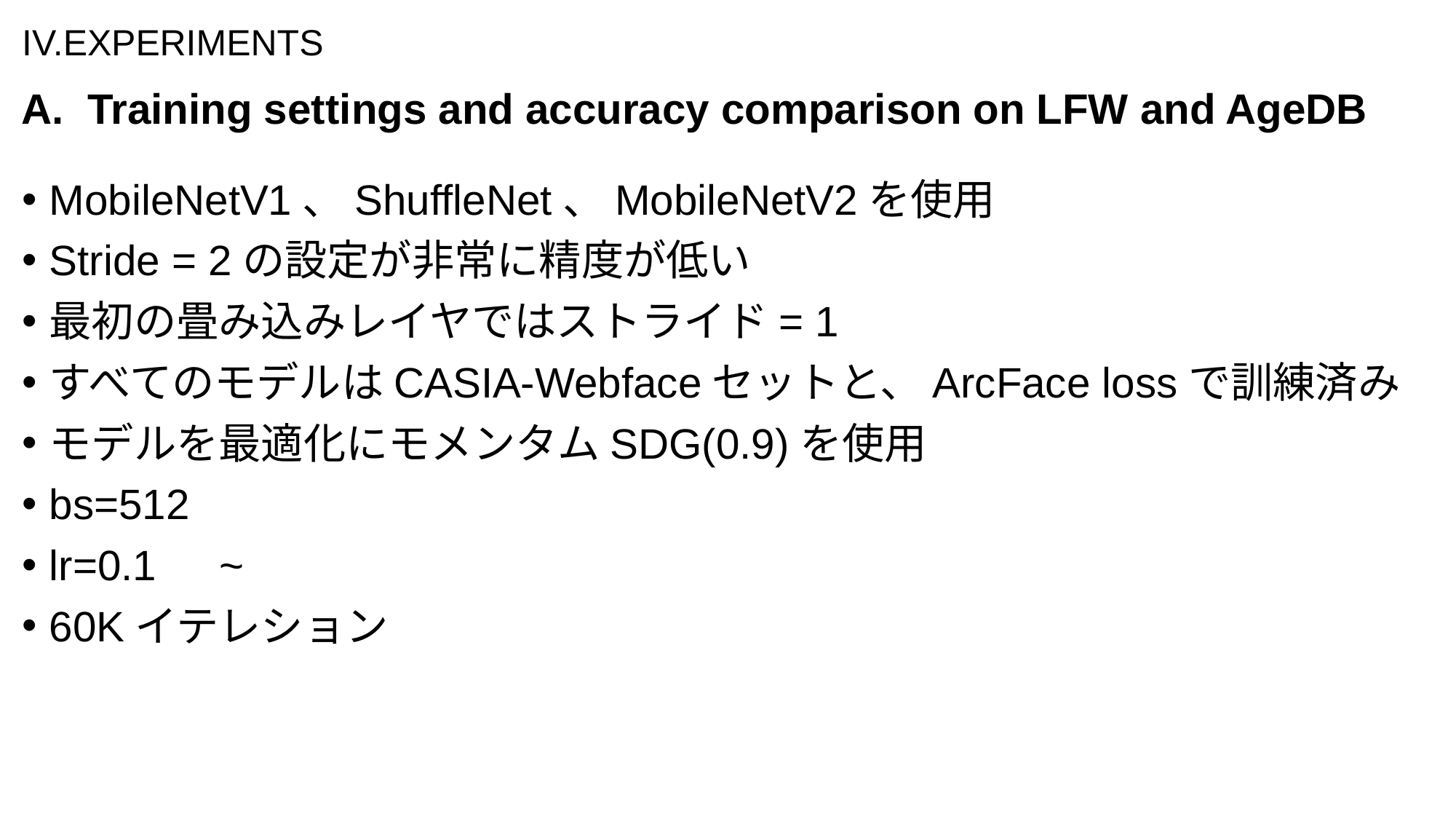

# IV.EXPERIMENTS
A.  Training settings and accuracy comparison on LFW and AgeDB
MobileNetV1、ShuffleNet、MobileNetV2を使用
Stride = 2の設定が非常に精度が低い
最初の畳み込みレイヤではストライド= 1
すべてのモデルはCASIA-Webfaceセットと、ArcFace lossで訓練済み
モデルを最適化にモメンタムSDG(0.9)を使用
bs=512
lr=0.1　~
60Kイテレション